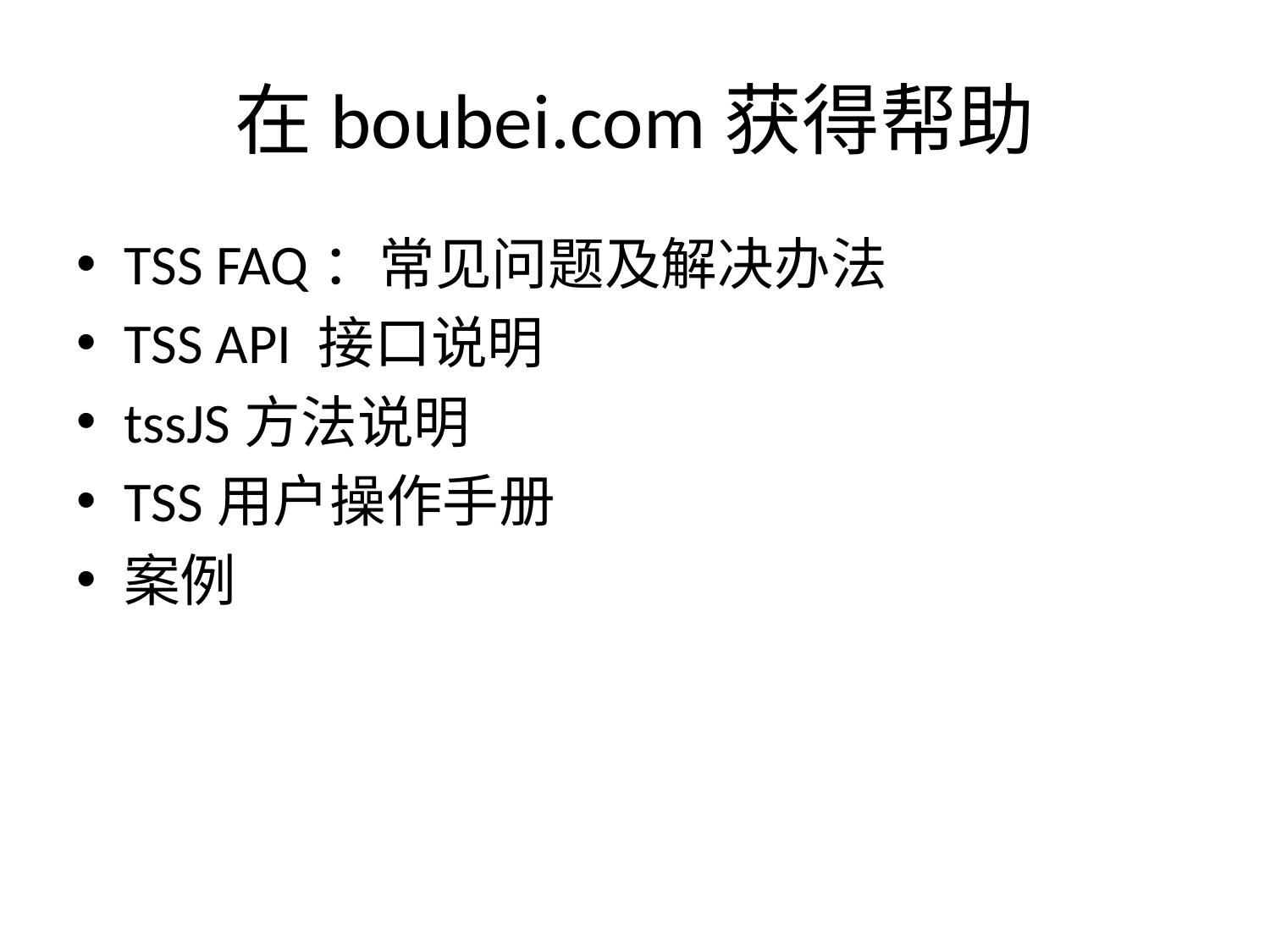

# 在boubei.com获得帮助
TSS FAQ：常见问题及解决办法
TSS API 接口说明
tssJS方法说明
TSS用户操作手册
案例